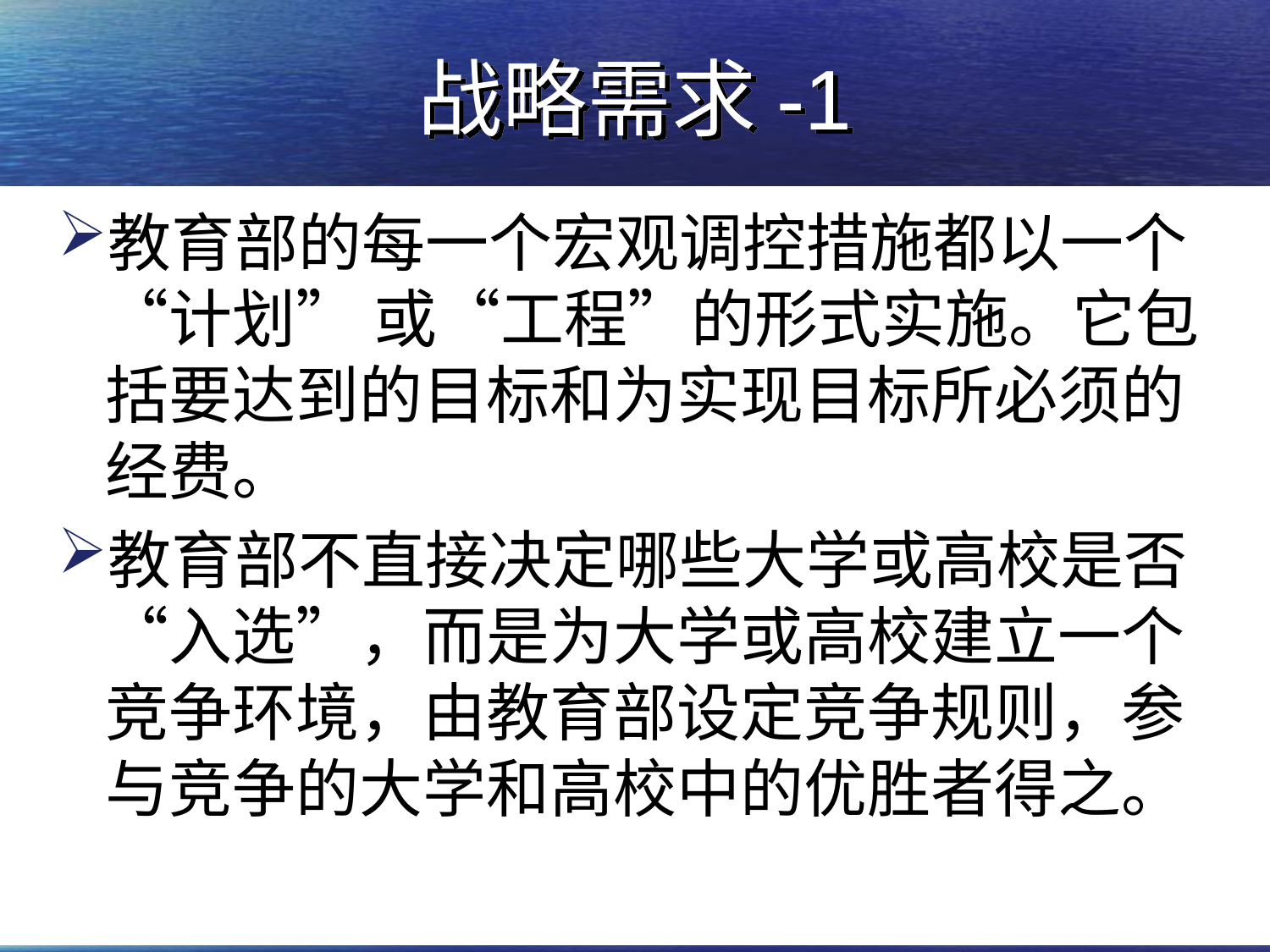

# 战略需求-1
教育部的每一个宏观调控措施都以一个“计划” 或“工程”的形式实施。它包括要达到的目标和为实现目标所必须的经费。
教育部不直接决定哪些大学或高校是否“入选”，而是为大学或高校建立一个竞争环境，由教育部设定竞争规则，参与竞争的大学和高校中的优胜者得之。